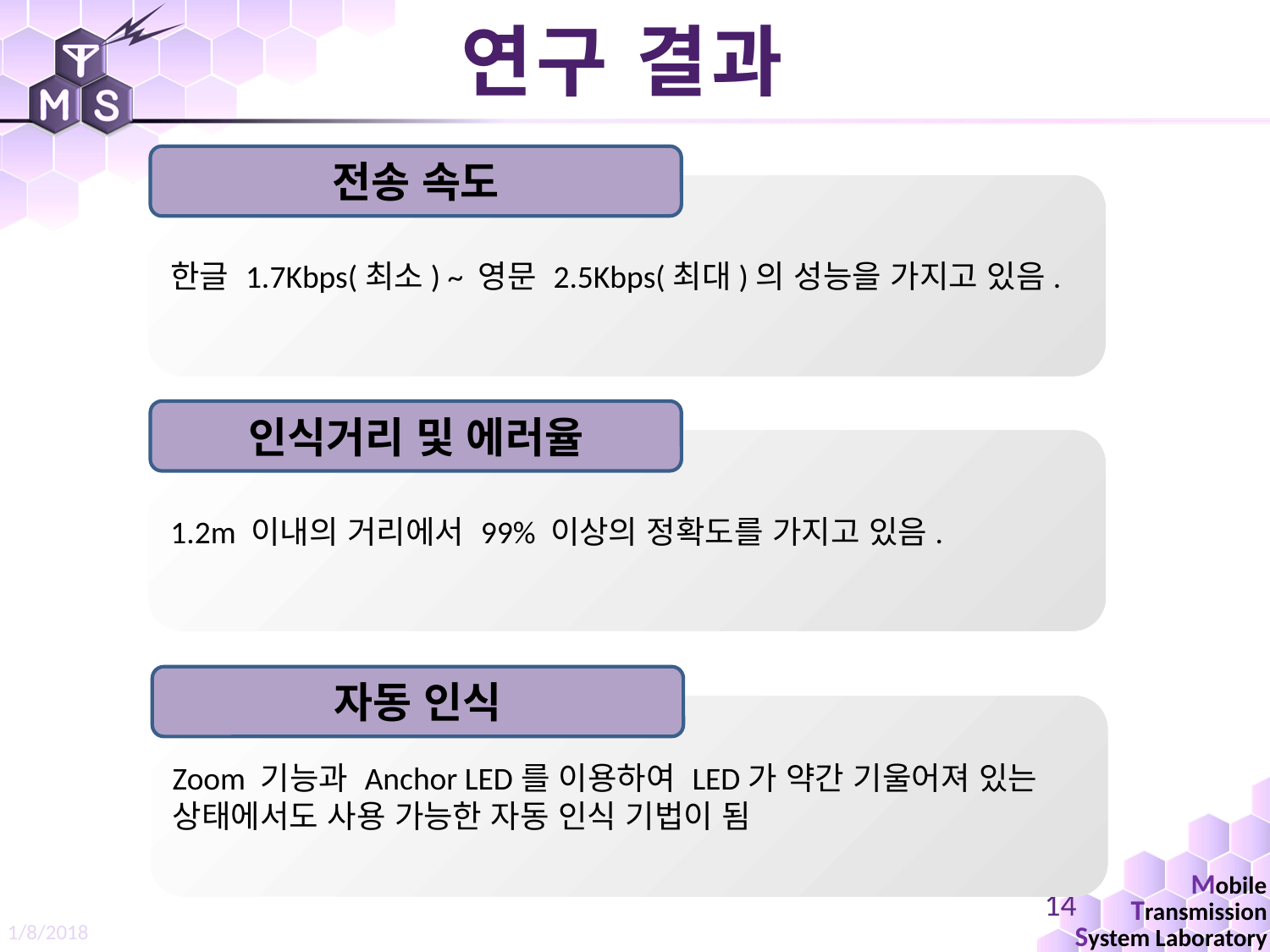

연구 결과
전송 속도
한글 1.7Kbps(최소) ~ 영문 2.5Kbps(최대)의 성능을 가지고 있음.
인식거리 및 에러율
1.2m 이내의 거리에서 99% 이상의 정확도를 가지고 있음.
자동 인식
Zoom 기능과 Anchor LED를 이용하여 LED가 약간 기울어져 있는 상태에서도 사용 가능한 자동 인식 기법이 됨
14
1/8/2018